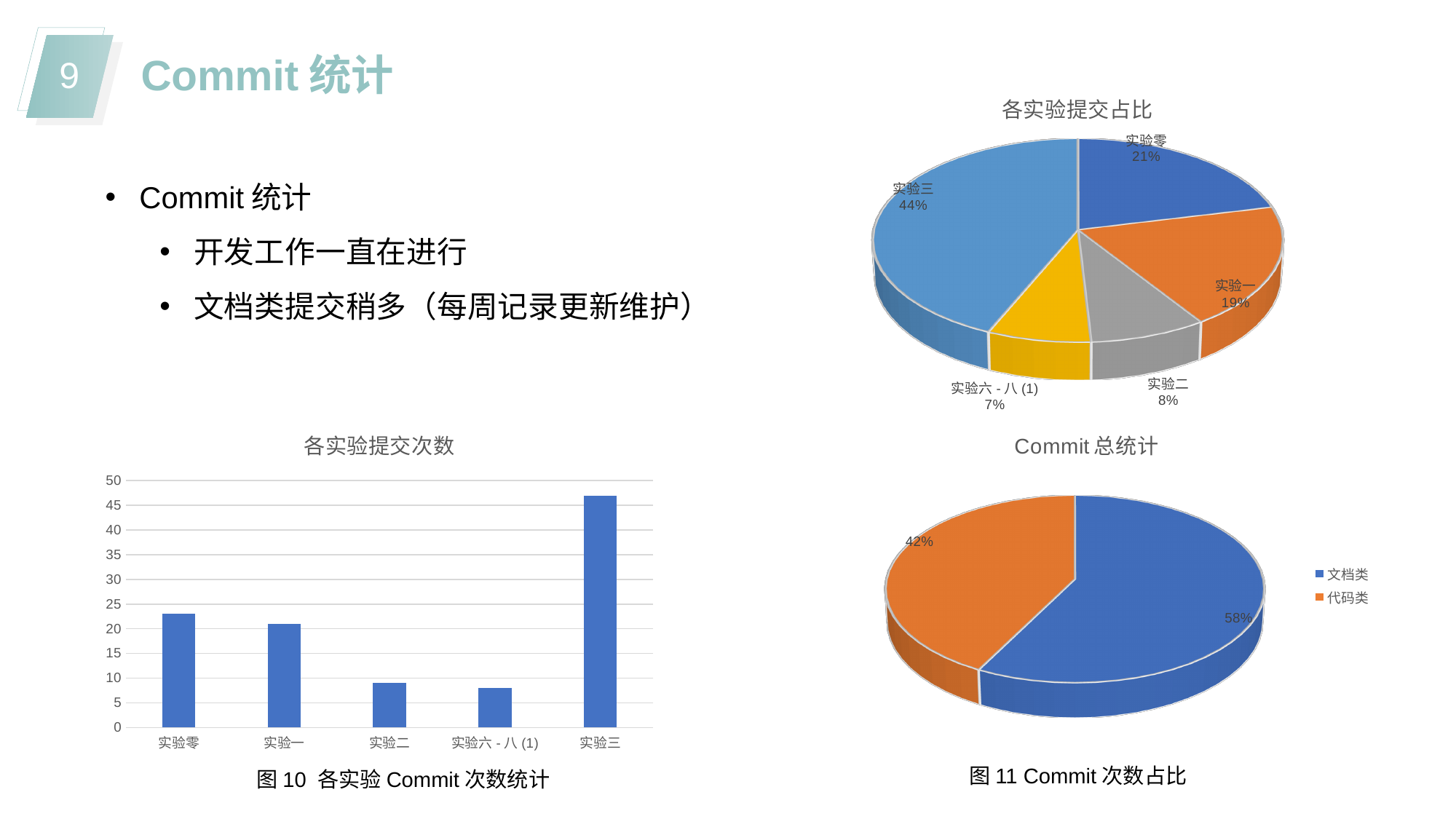

Commit统计

[unsupported chart]

Commit统计
开发工作一直在进行
文档类提交稍多（每周记录更新维护）

### Chart: 各实验提交次数

| Category |  |
|---|---|
| 实验零 | 23.0 |
| 实验一 | 21.0 |
| 实验二 | 9.0 |
| 实验六-八(1) | 8.0 |
| 实验三 | 47.0 |

[unsupported chart]

图11 Commit次数占比
图10 各实验Commit次数统计